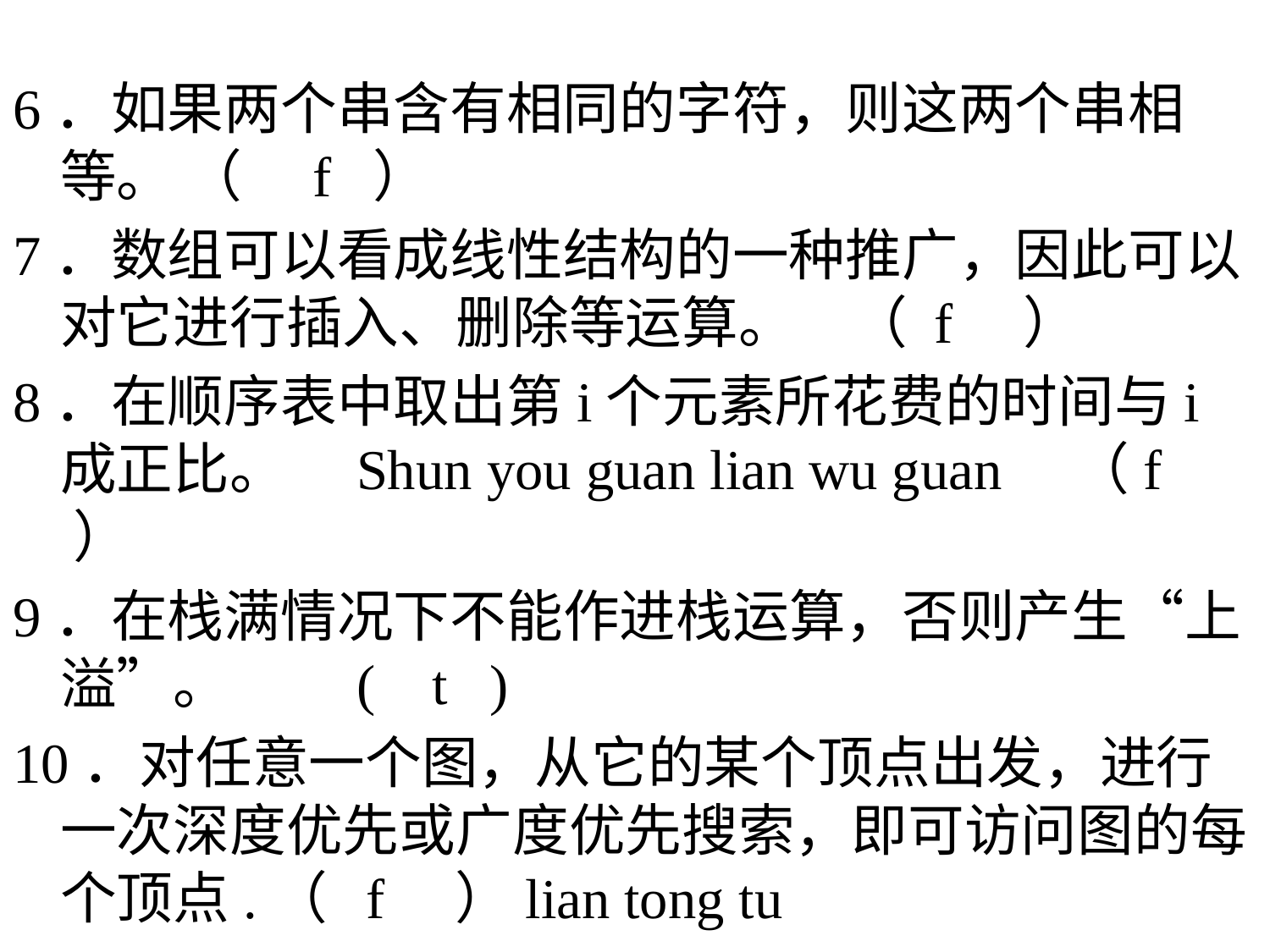

6．如果两个串含有相同的字符，则这两个串相等。 （　f  ）
7．数组可以看成线性结构的一种推广，因此可以对它进行插入、删除等运算。　（ f　）
8．在顺序表中取出第i个元素所花费的时间与i成正比。　Shun you guan lian wu guan　（f　 ）
9．在栈满情况下不能作进栈运算，否则产生“上溢”。　　(    t   )
10．对任意一个图，从它的某个顶点出发，进行一次深度优先或广度优先搜索，即可访问图的每个顶点.（  f　）lian tong tu